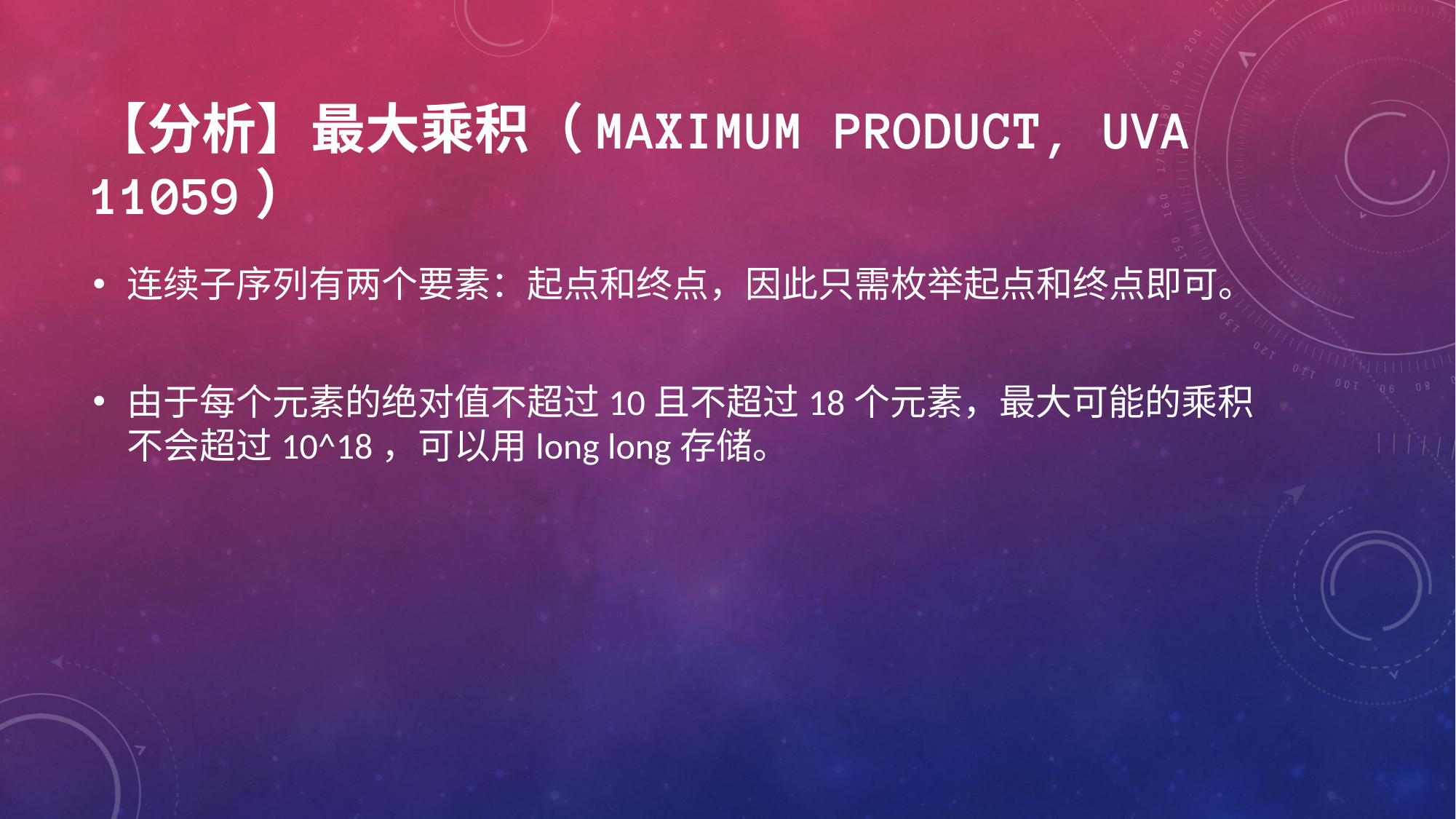

# 【分析】最大乘积（Maximum Product, UVa 11059）
连续子序列有两个要素：起点和终点，因此只需枚举起点和终点即可。

由于每个元素的绝对值不超过10且不超过18个元素，最大可能的乘积不会超过10^18，可以用long long存储。